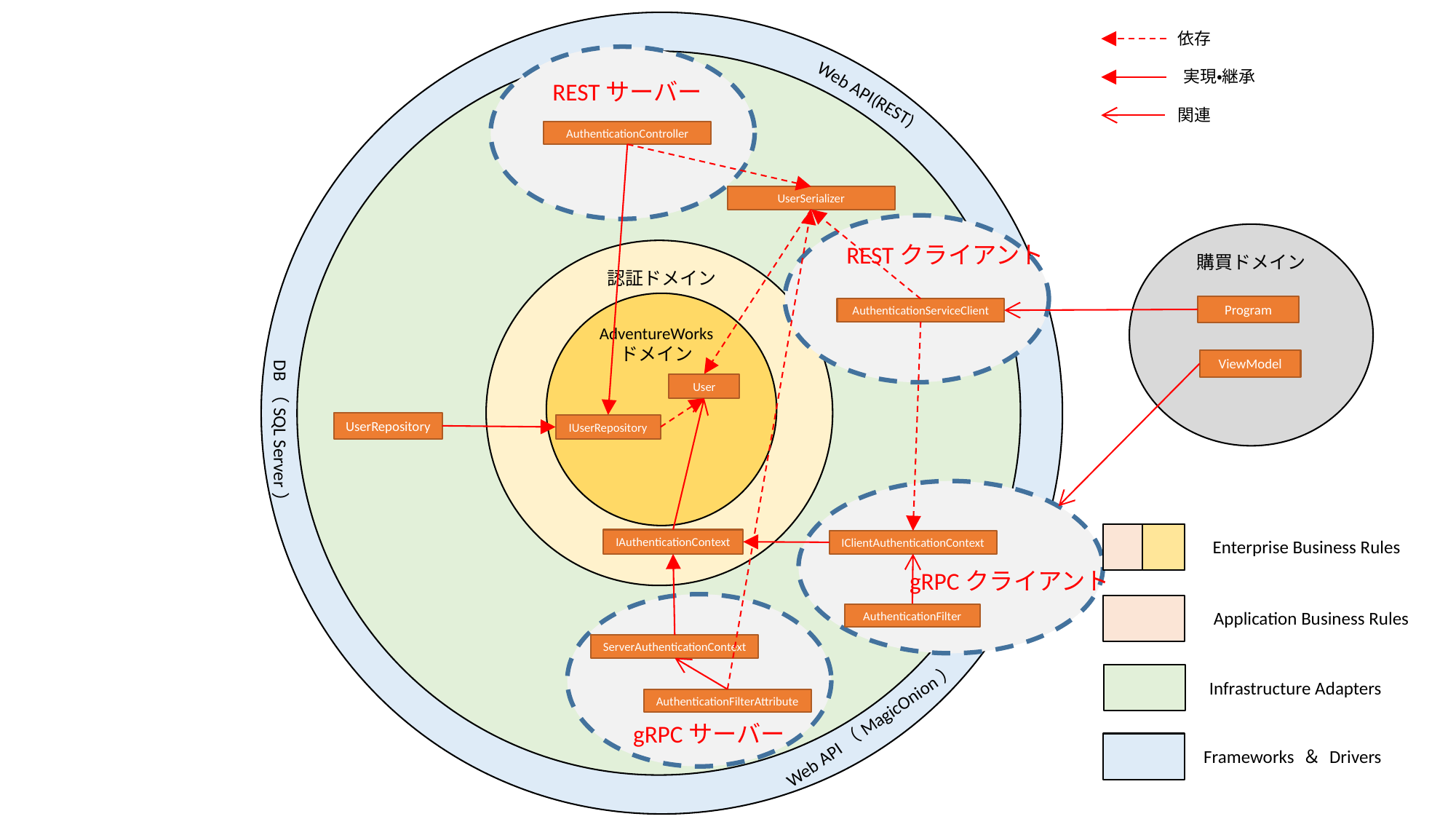

依存

実現・継承
RESTサーバー
Web API(REST)
関連
AuthenticationController
UserSerializer

RESTクライアント

購買ドメイン
認証ドメイン

Program
AuthenticationServiceClient
AdventureWorks
ドメイン
ViewModel
User
UserRepository
IUserRepository
DB（SQL Server）

Enterprise Business Rules

IAuthenticationContext
IClientAuthenticationContext
gRPCクライアント

Application Business Rules
AuthenticationFilter
ServerAuthenticationContext

Infrastructure Adapters
AuthenticationFilterAttribute
Web API（MagicOnion）
gRPCサーバー

Frameworks ＆ Drivers